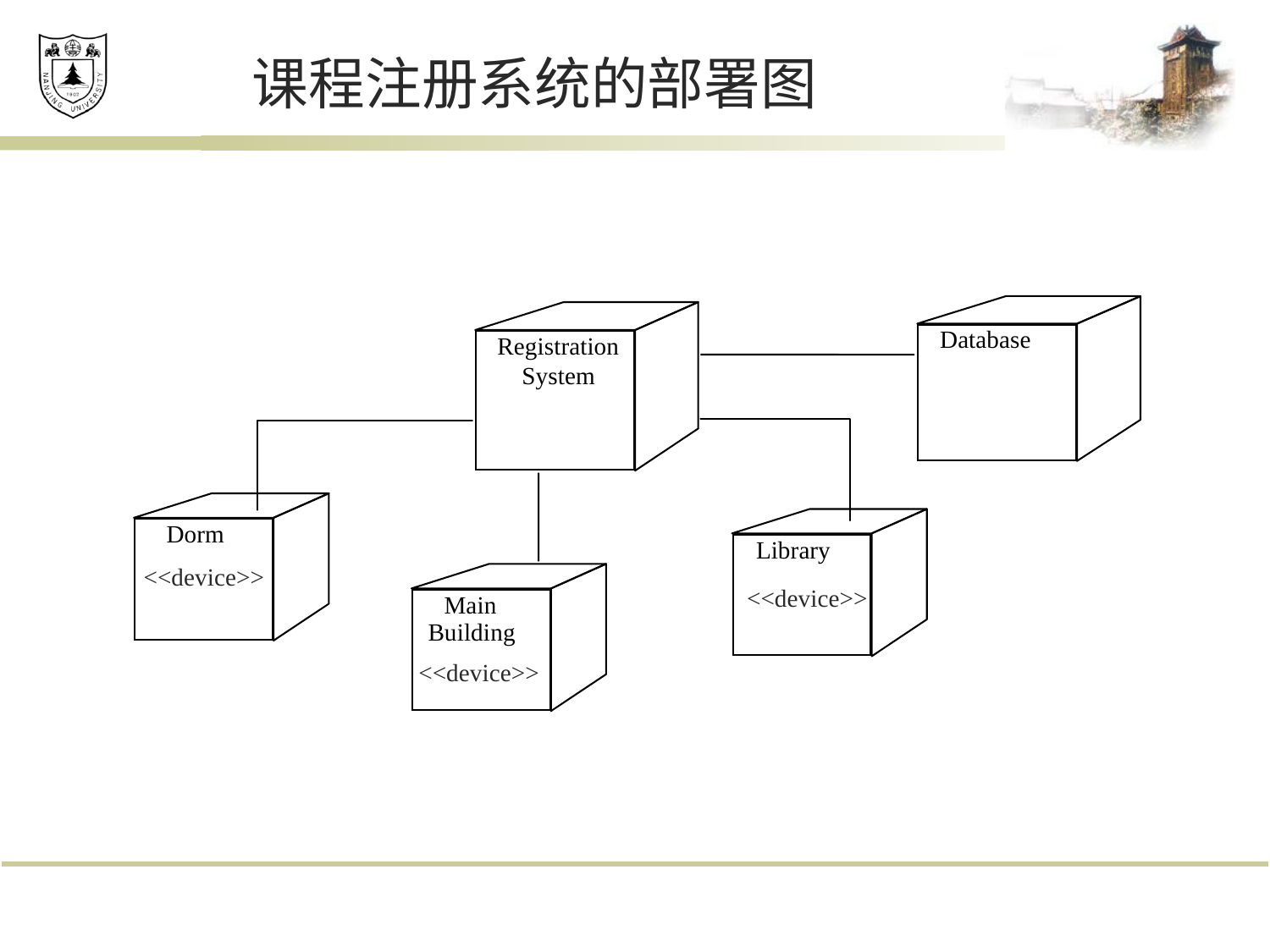

# 课程注册系统的部署图

Database
Registration
System

Dorm

Library

<<device>>

<<device>>
Main

Building
<<device>>